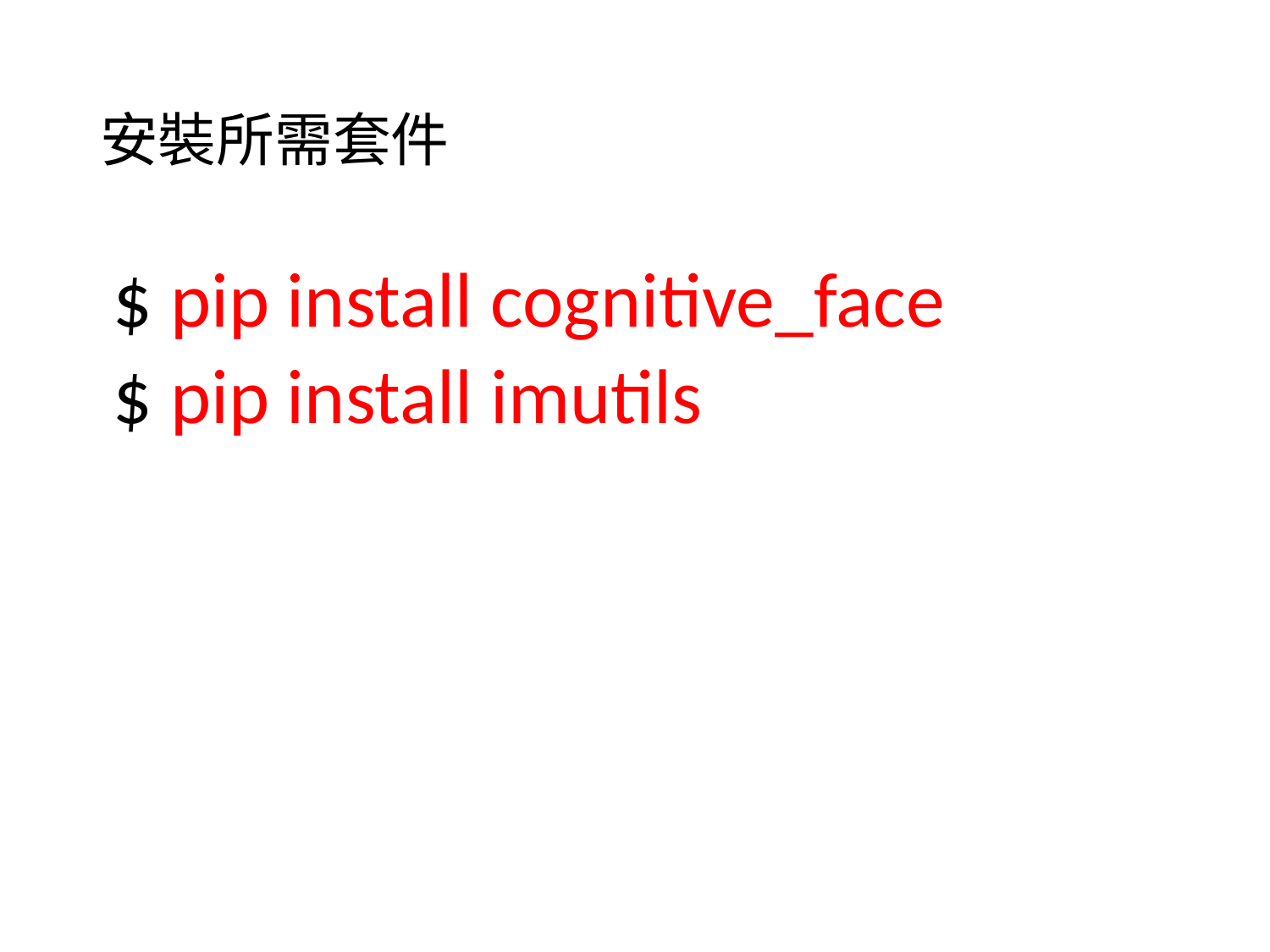

# 安裝所需套件
$ pip install cognitive_face
$ pip install imutils